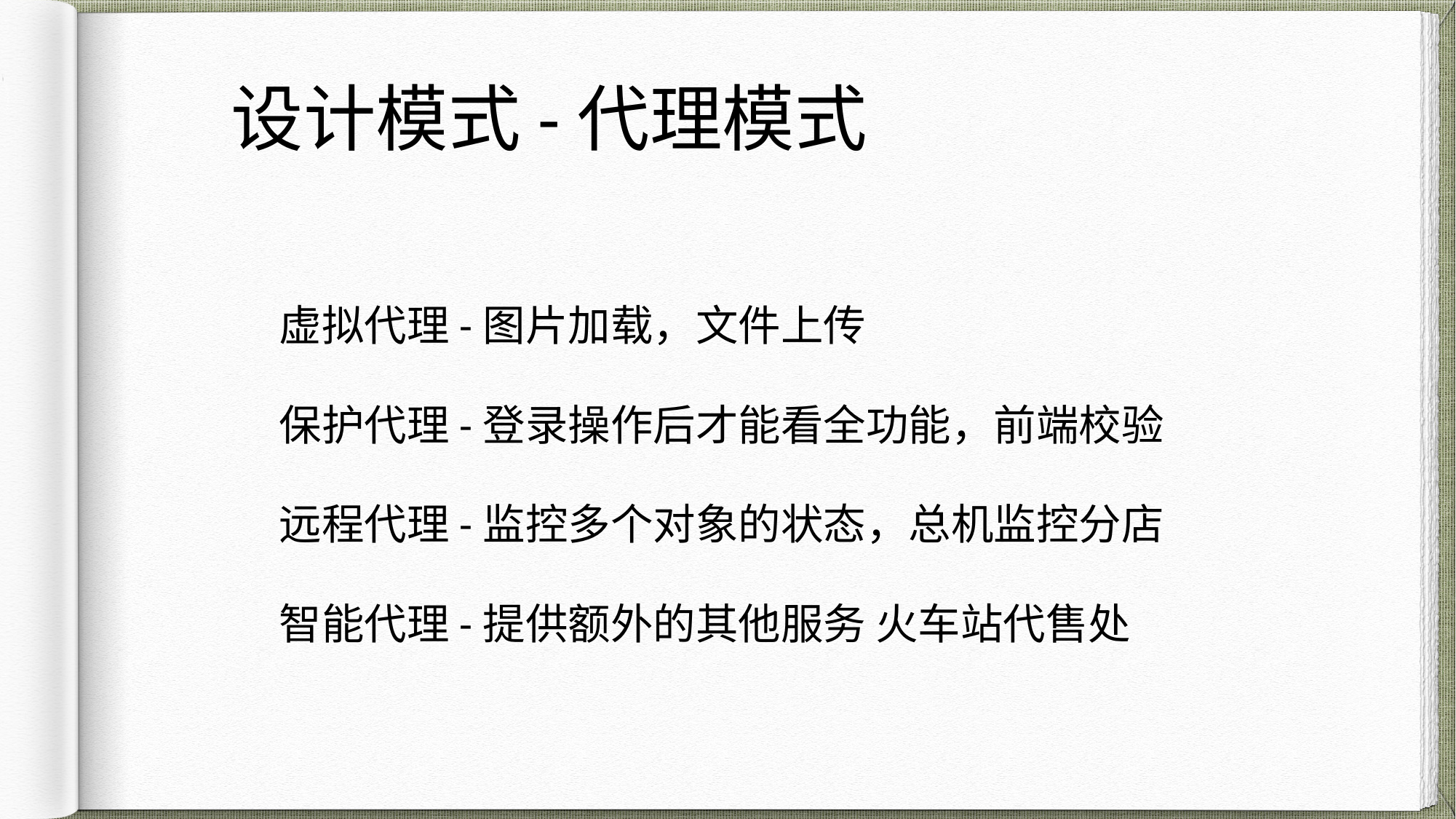

# 设计模式-代理模式
    虚拟代理-图片加载，文件上传
    保护代理-登录操作后才能看全功能，前端校验
    远程代理-监控多个对象的状态，总机监控分店
    智能代理-提供额外的其他服务 火车站代售处